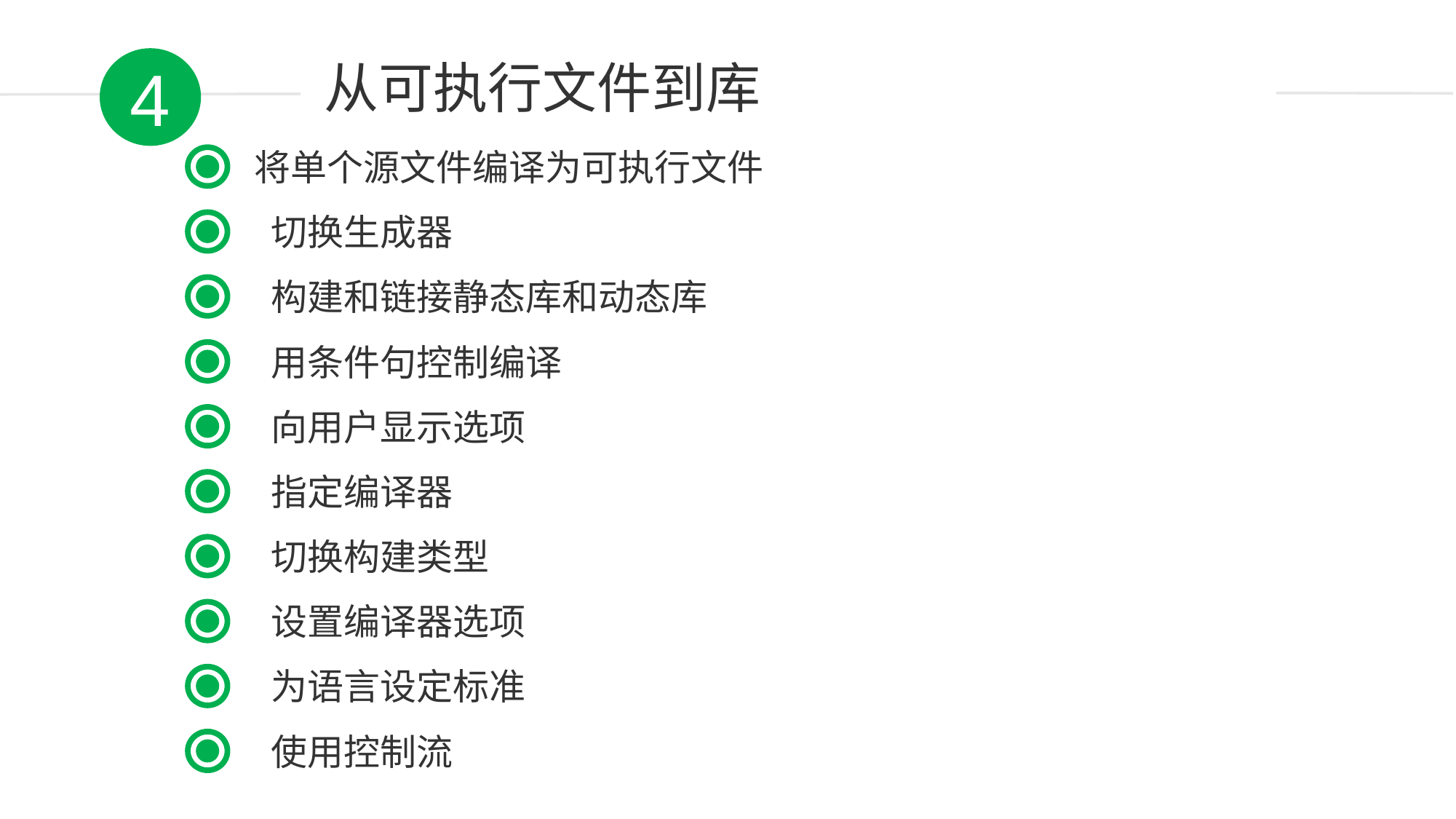

4
从可执行文件到库
将单个源文件编译为可执行文件

 切换生成器

 构建和链接静态库和动态库

 用条件句控制编译

 向用户显示选项

 指定编译器

 切换构建类型

 设置编译器选项

 为语言设定标准

 使用控制流